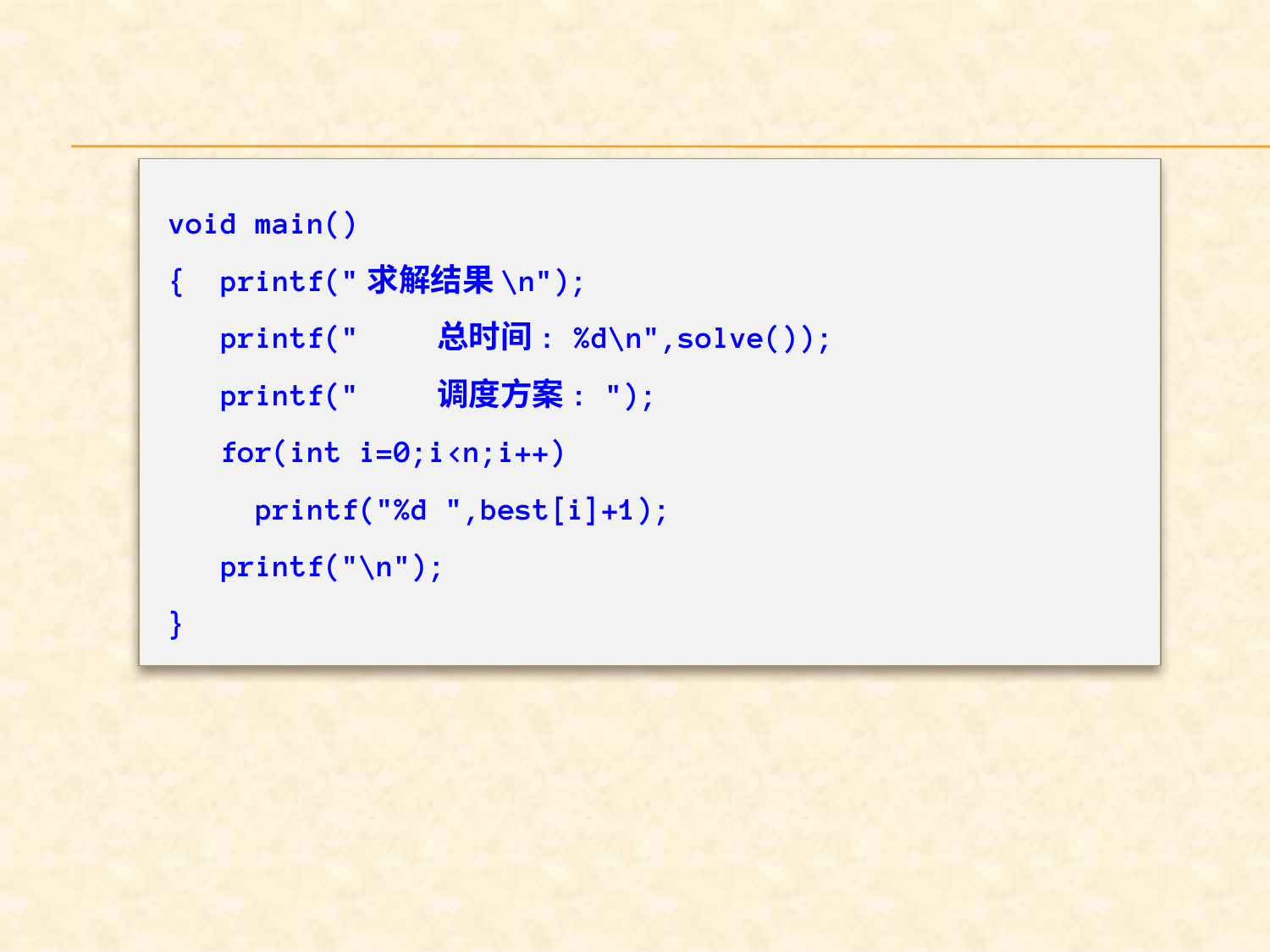

void main()
{  printf("求解结果\n");
   printf("    总时间: %d\n",solve());
   printf("    调度方案: ");
   for(int i=0;i<n;i++)
     printf("%d ",best[i]+1);
   printf("\n");
}